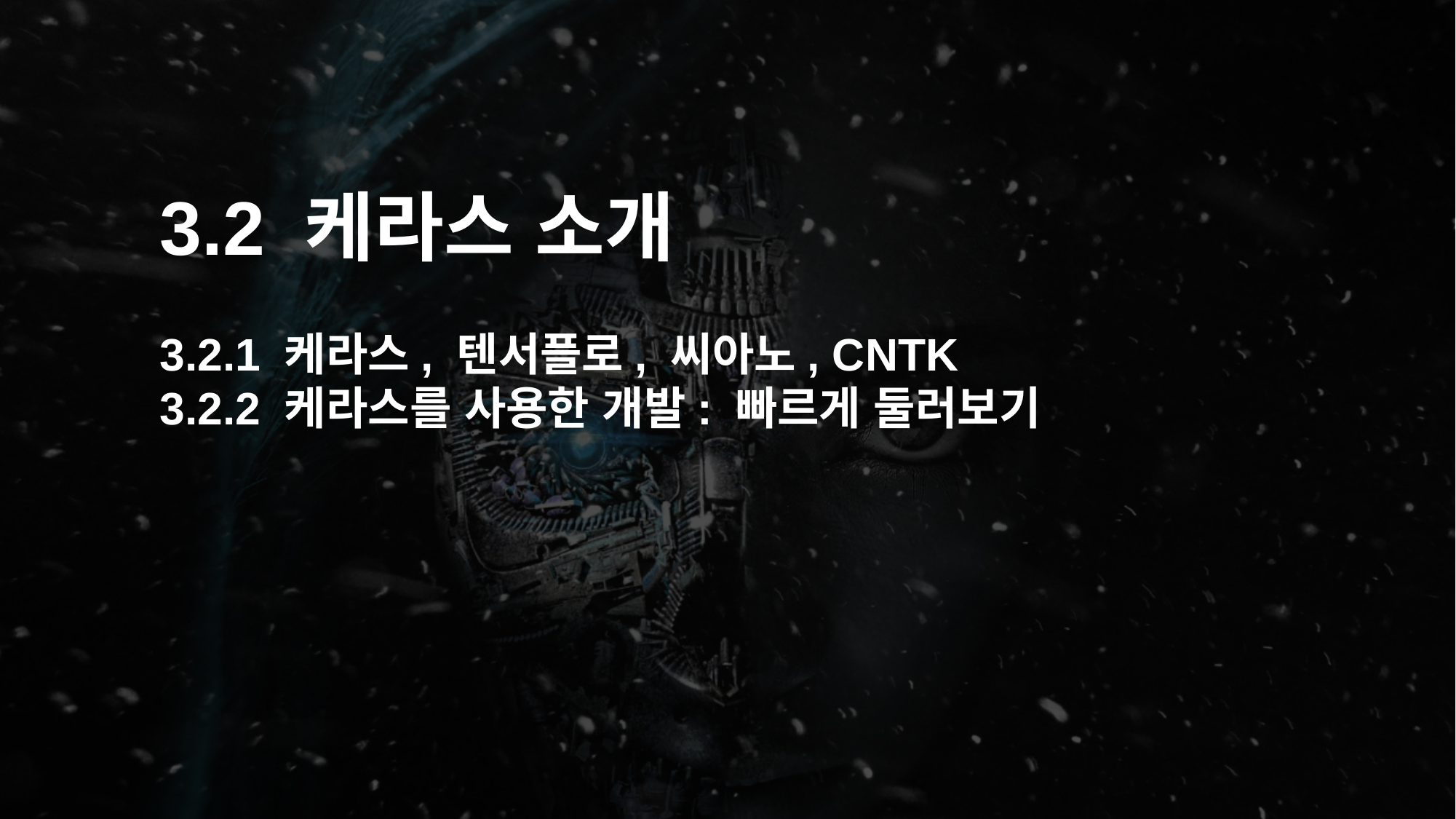

3.2 케라스 소개

3.2.1 케라스, 텐서플로, 씨아노, CNTK
3.2.2 케라스를 사용한 개발: 빠르게 둘러보기